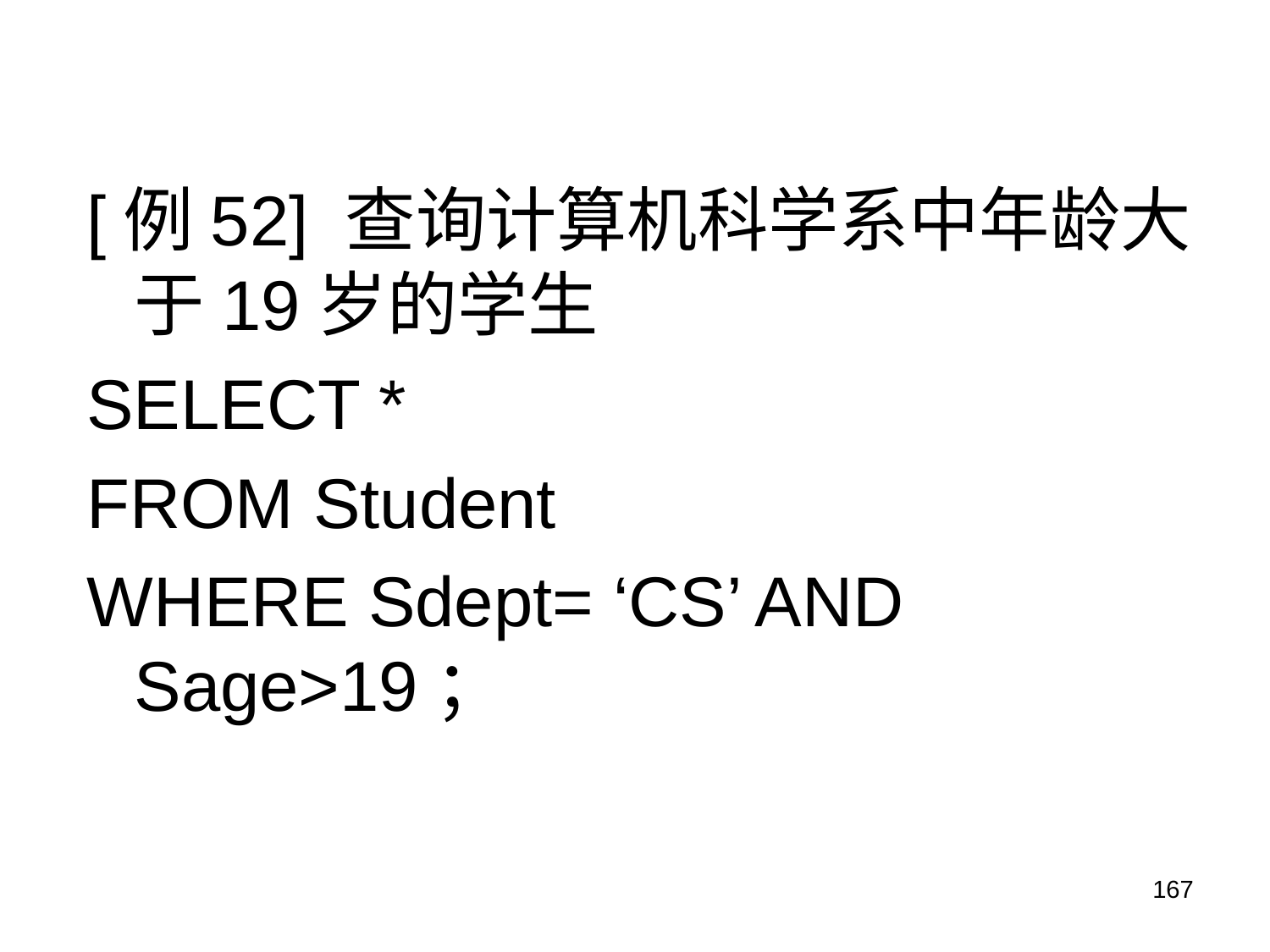

[例52] 查询计算机科学系中年龄大于19岁的学生
SELECT *
FROM Student
WHERE Sdept= ‘CS’ AND Sage>19；

167